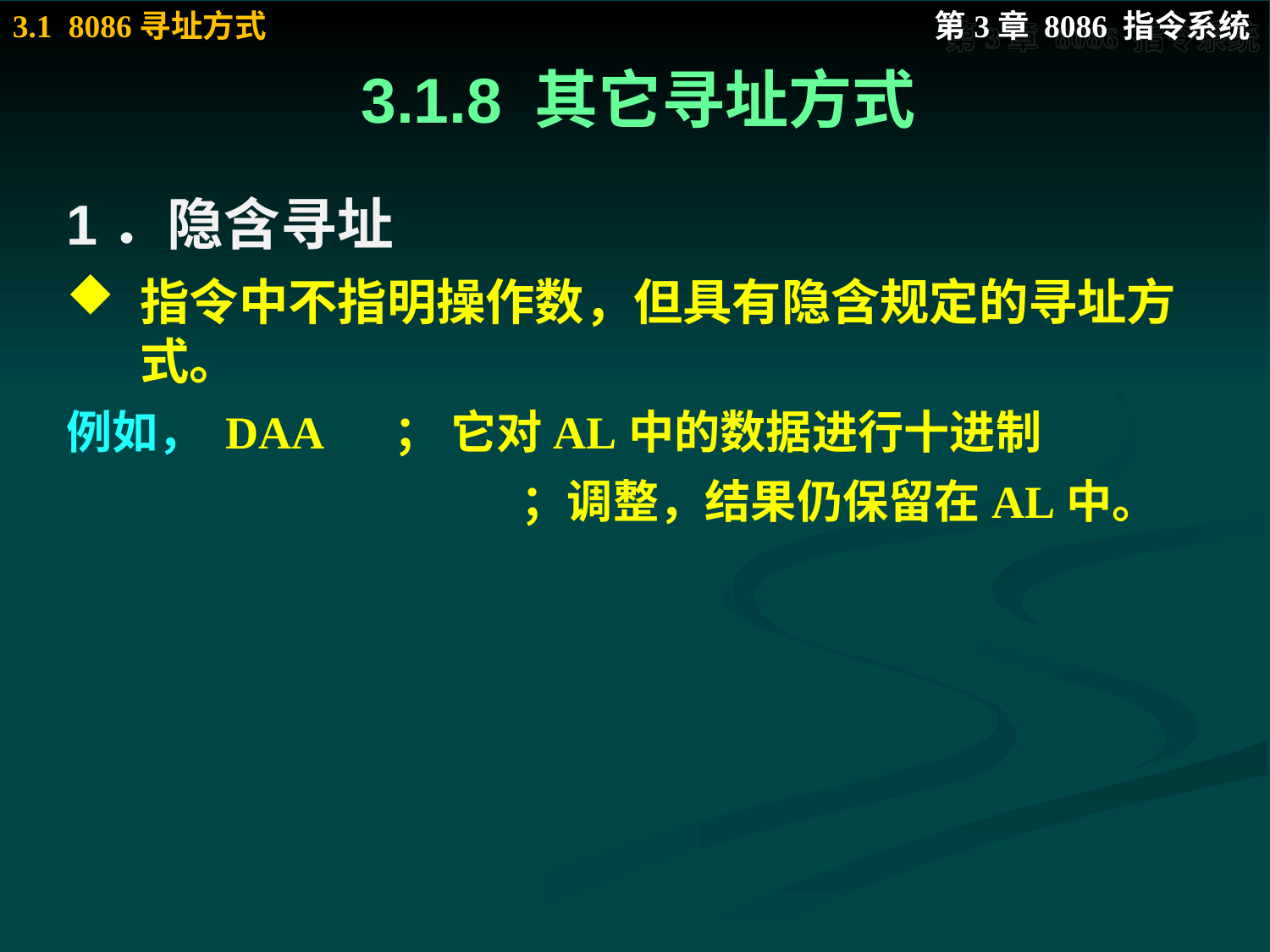

# 3.1.8 其它寻址方式
1．隐含寻址
指令中不指明操作数，但具有隐含规定的寻址方式。
例如， DAA  	； 它对AL中的数据进行十进制
				；调整，结果仍保留在AL中。